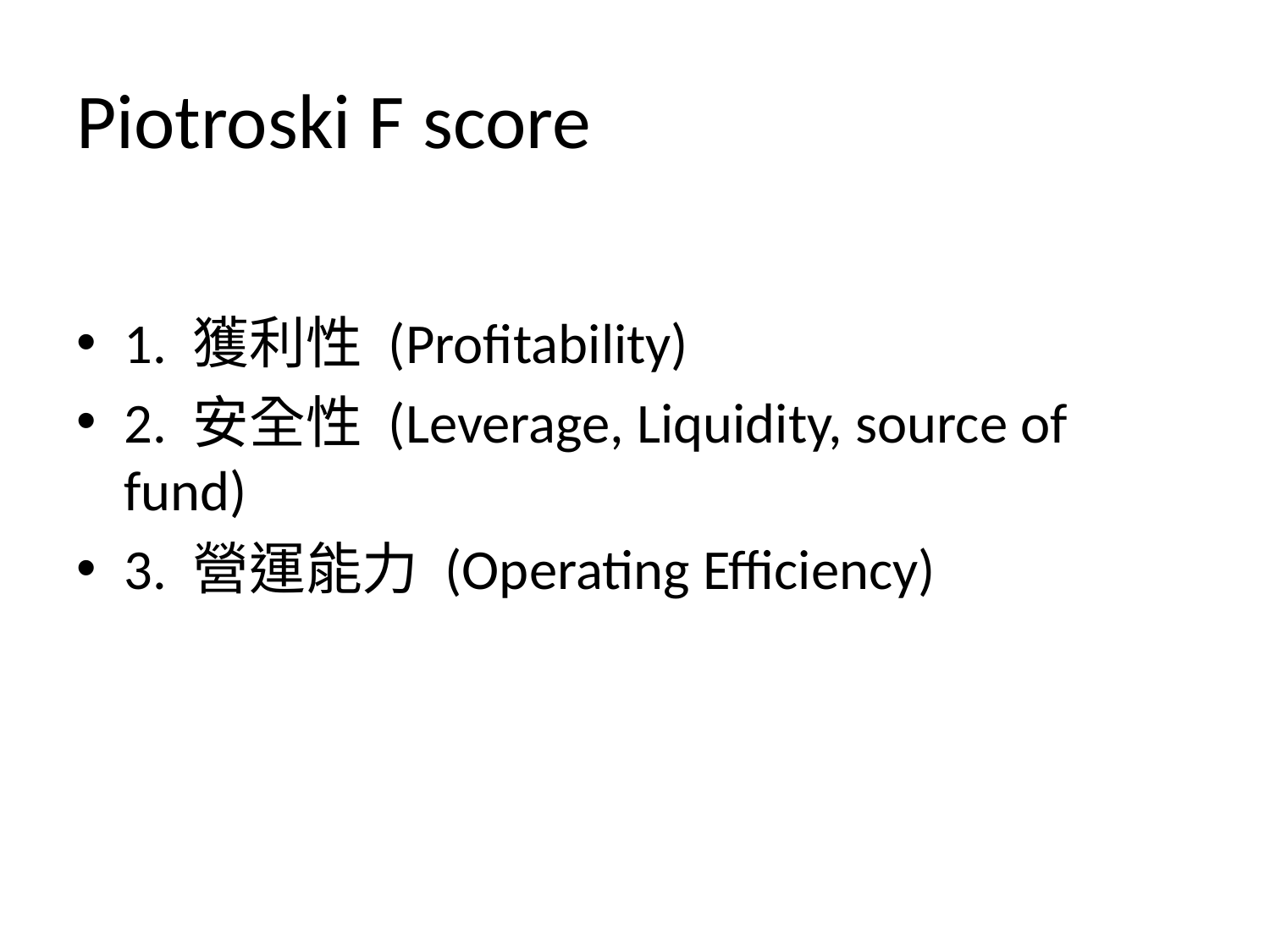

# Piotroski F score

1. 獲利性 (Profitability)
2. 安全性 (Leverage, Liquidity, source of fund)
3. 營運能力 (Operating Efficiency)